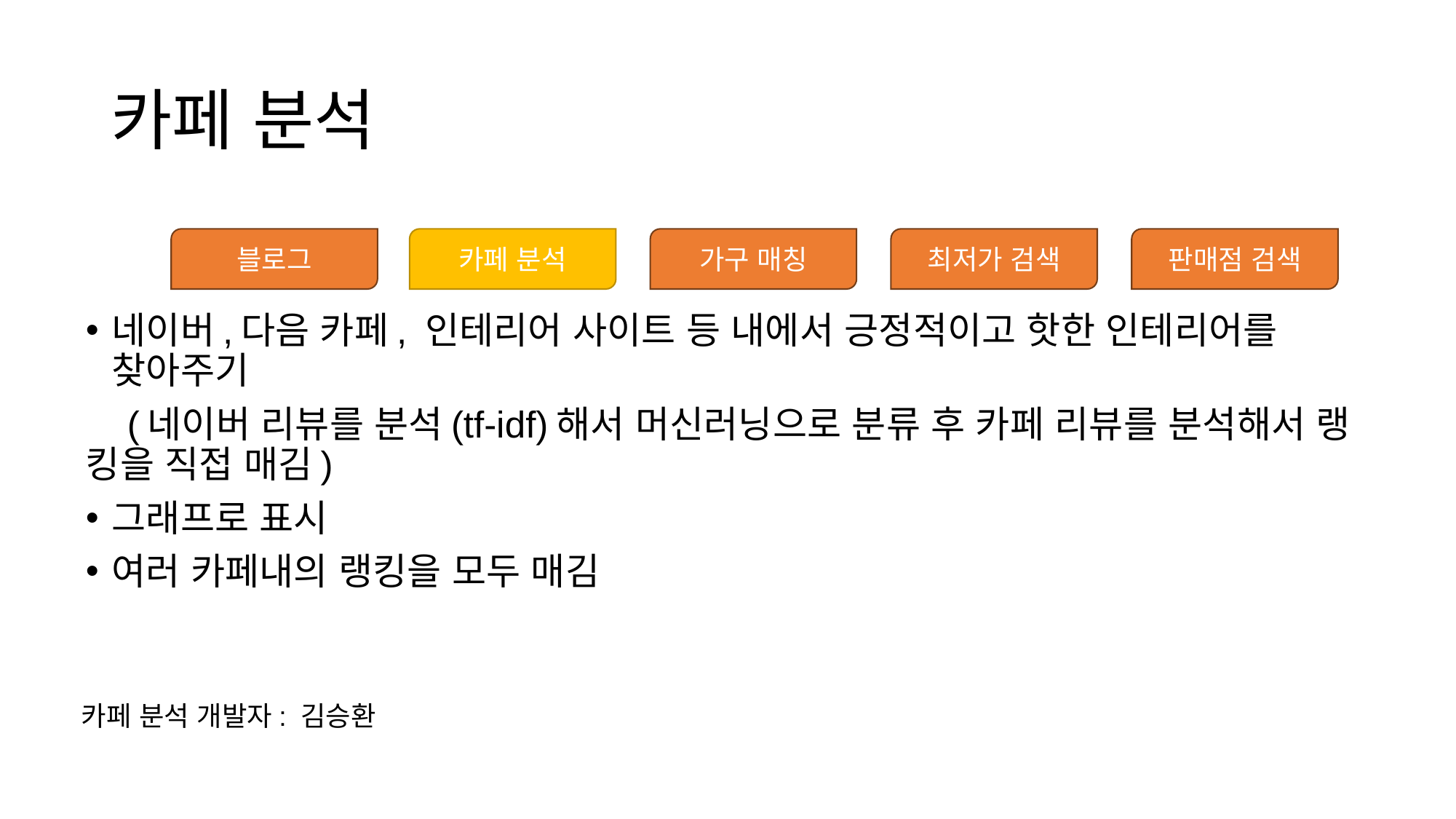

# 카페 분석
판매점 검색
최저가 검색
블로그
카페 분석
가구 매칭
네이버,다음 카페, 인테리어 사이트 등 내에서 긍정적이고 핫한 인테리어를 찾아주기
    (네이버 리뷰를 분석(tf-idf)해서 머신러닝으로 분류 후 카페 리뷰를 분석해서 랭 킹을 직접 매김)
그래프로 표시
여러 카페내의 랭킹을 모두 매김
카페 분석 개발자: 김승환